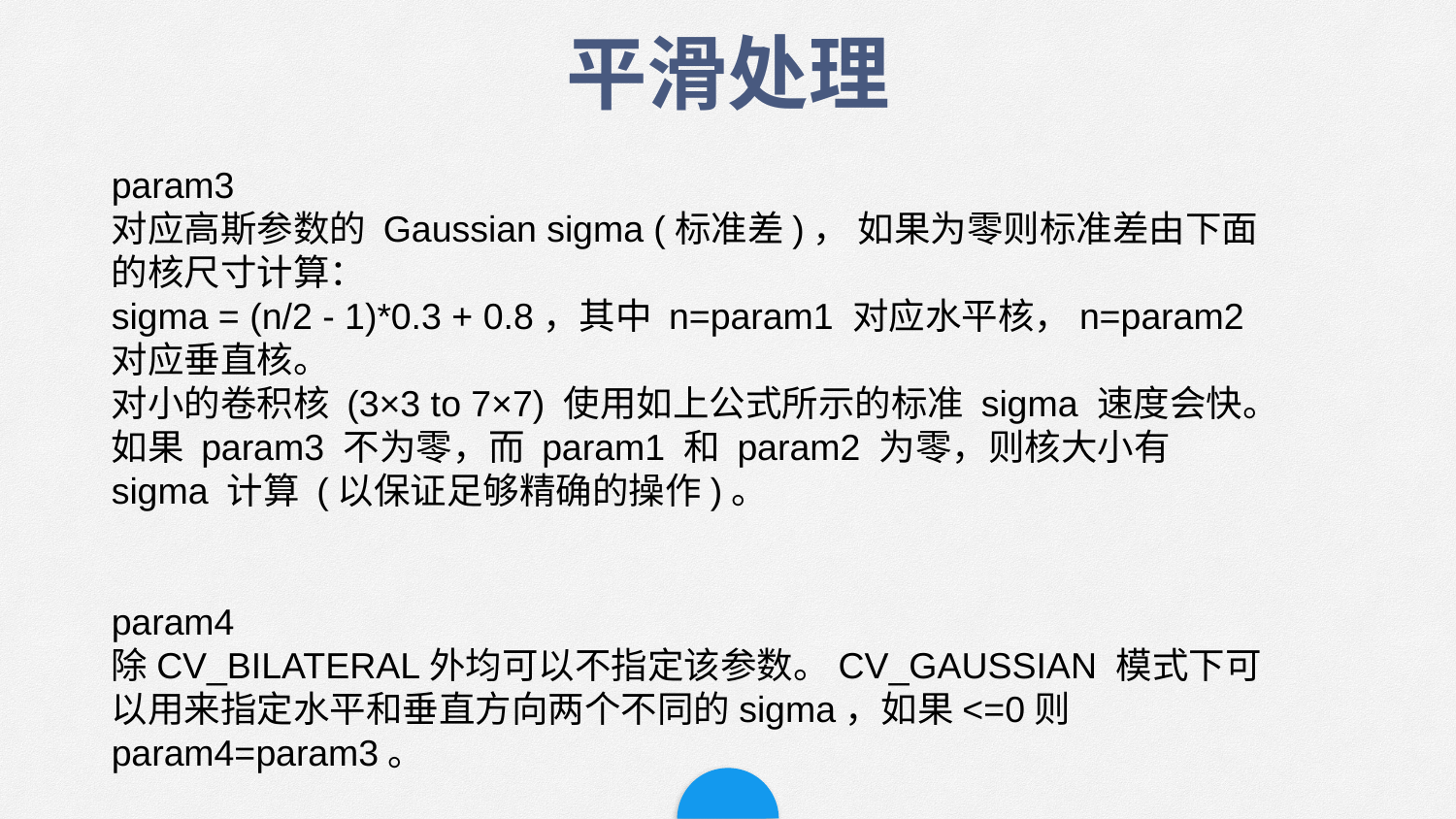

平滑处理
param3
对应高斯参数的 Gaussian sigma (标准差)， 如果为零则标准差由下面的核尺寸计算：
sigma = (n/2 - 1)*0.3 + 0.8，其中 n=param1 对应水平核，n=param2 对应垂直核。
对小的卷积核 (3×3 to 7×7) 使用如上公式所示的标准 sigma 速度会快。如果 param3 不为零，而 param1 和 param2 为零，则核大小有 sigma 计算 (以保证足够精确的操作)。

param4
除CV_BILATERAL外均可以不指定该参数。CV_GAUSSIAN 模式下可以用来指定水平和垂直方向两个不同的sigma，如果<=0则param4=param3。

36